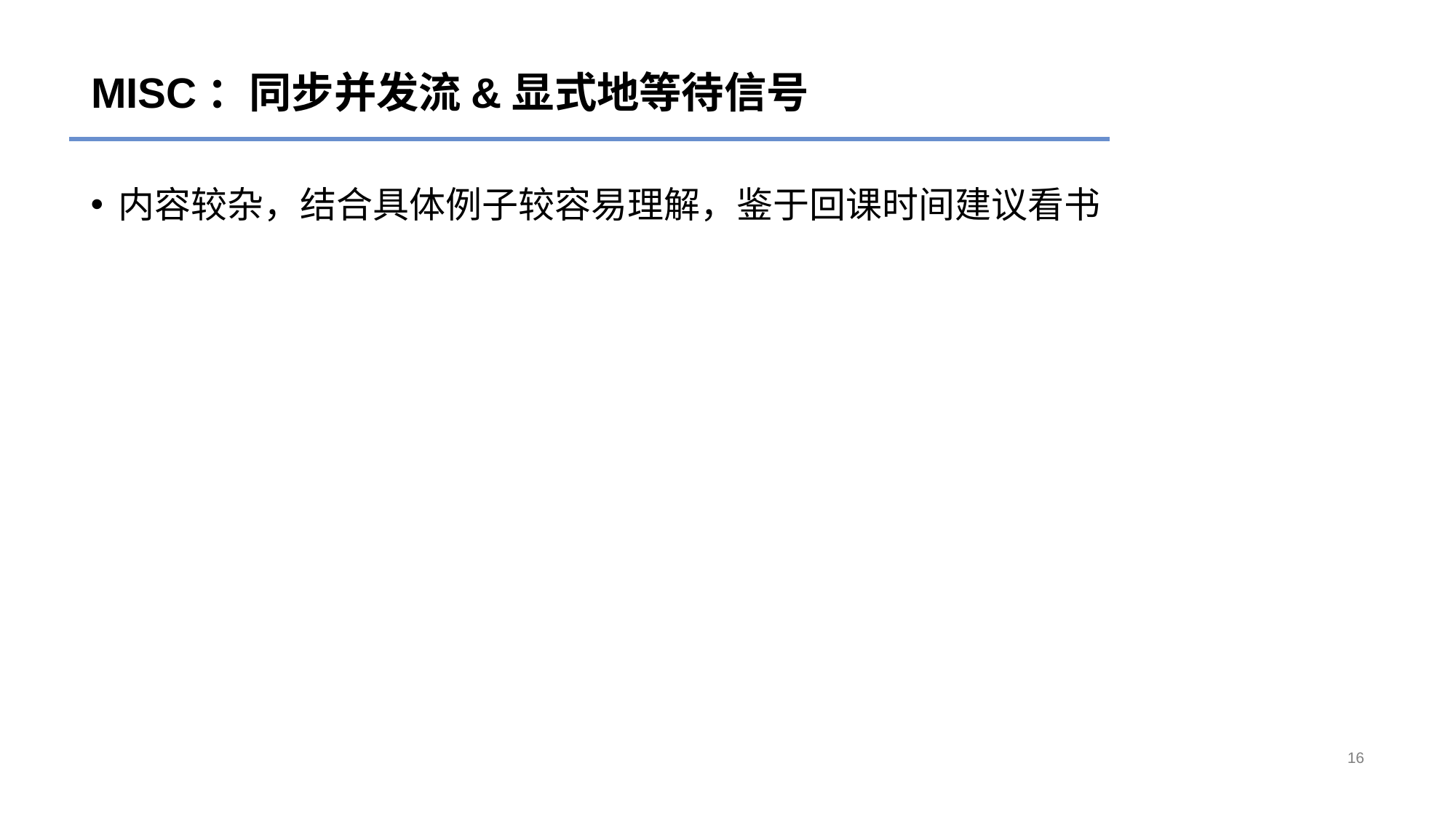

# MISC：同步并发流&显式地等待信号
内容较杂，结合具体例子较容易理解，鉴于回课时间建议看书
16